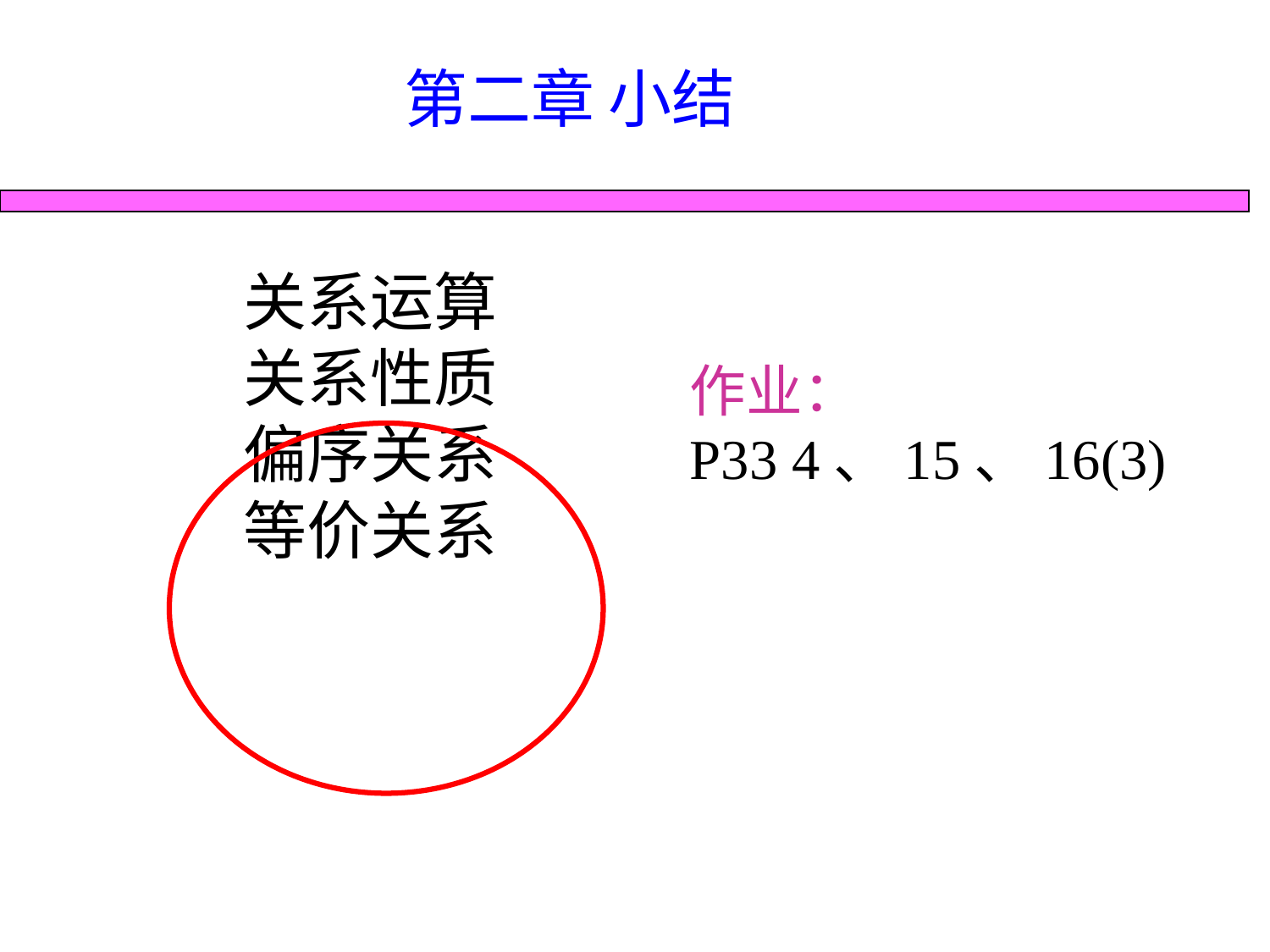

第二章 小结

关系运算
关系性质
偏序关系
等价关系

作业：
P33 4、15、16(3)